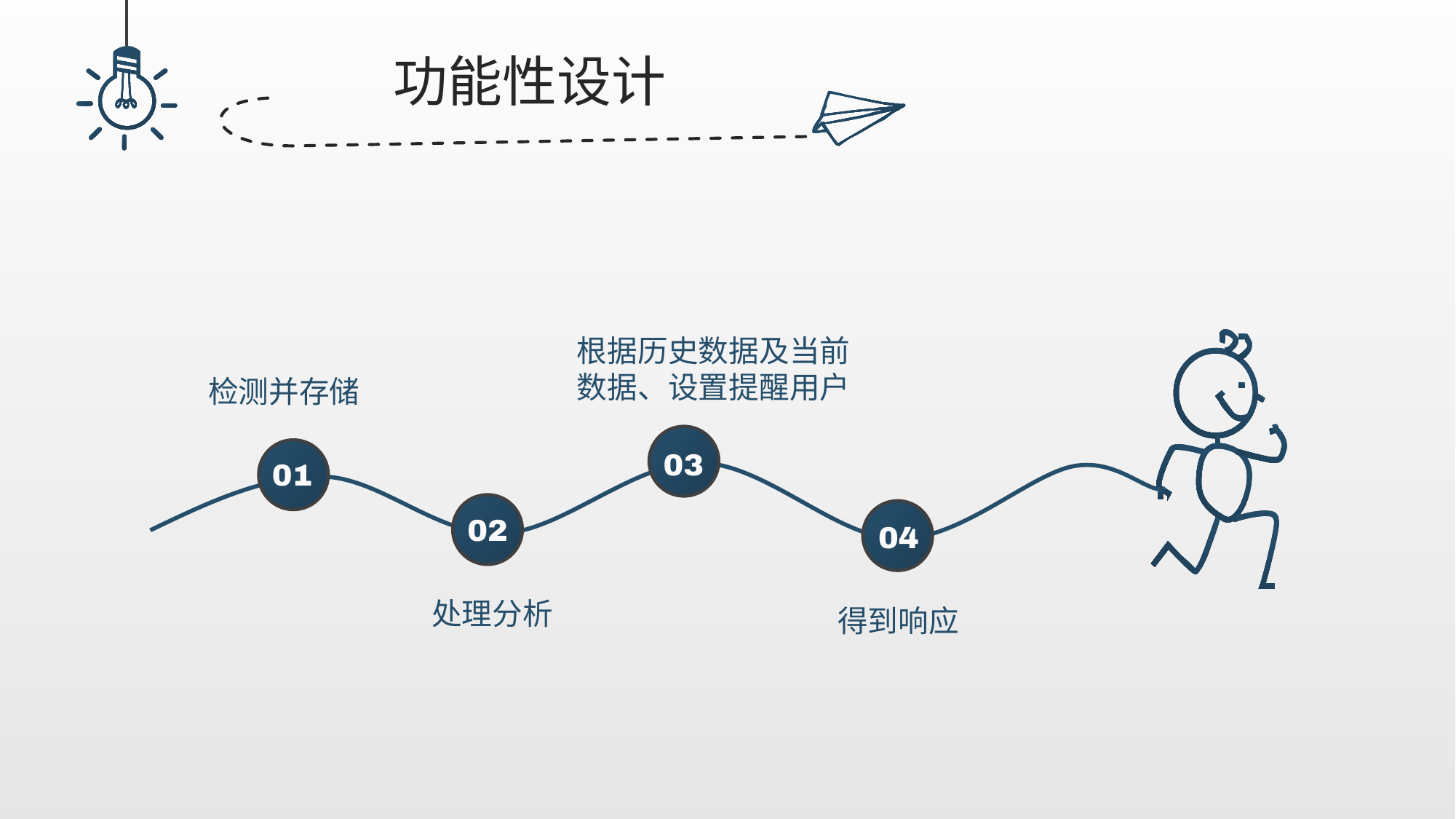

功能性设计

根据历史数据及当前数据、设置提醒用户

检测并存储

03

01

02

04
处理分析
得到响应